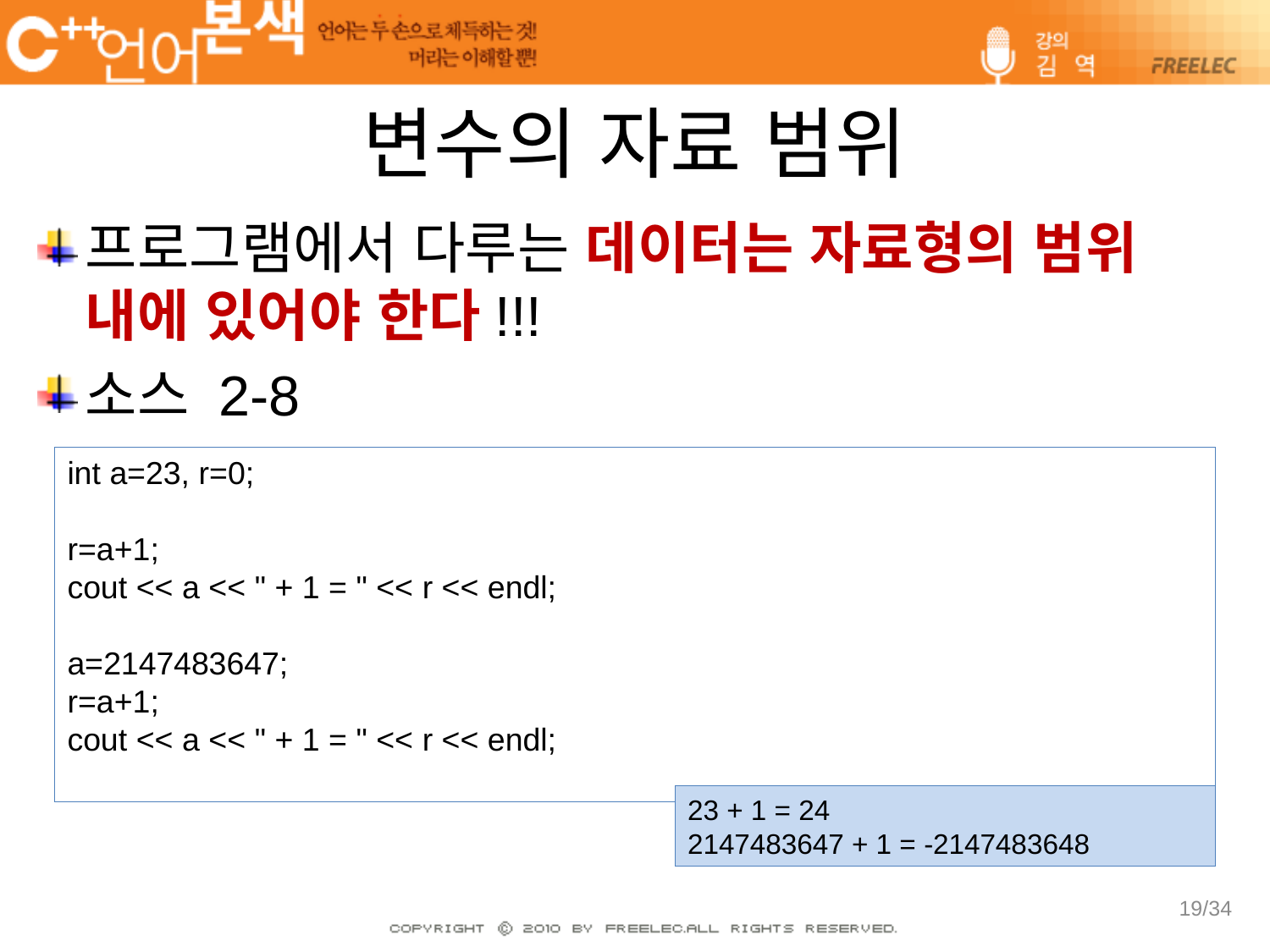

# 변수의 자료 범위
프로그램에서 다루는 데이터는 자료형의 범위 내에 있어야 한다!!!
소스 2-8
int a=23, r=0;

r=a+1;
cout << a << " + 1 = " << r << endl;

a=2147483647;
r=a+1;
cout << a << " + 1 = " << r << endl;

23 + 1 = 24
2147483647 + 1 = -2147483648
19/34